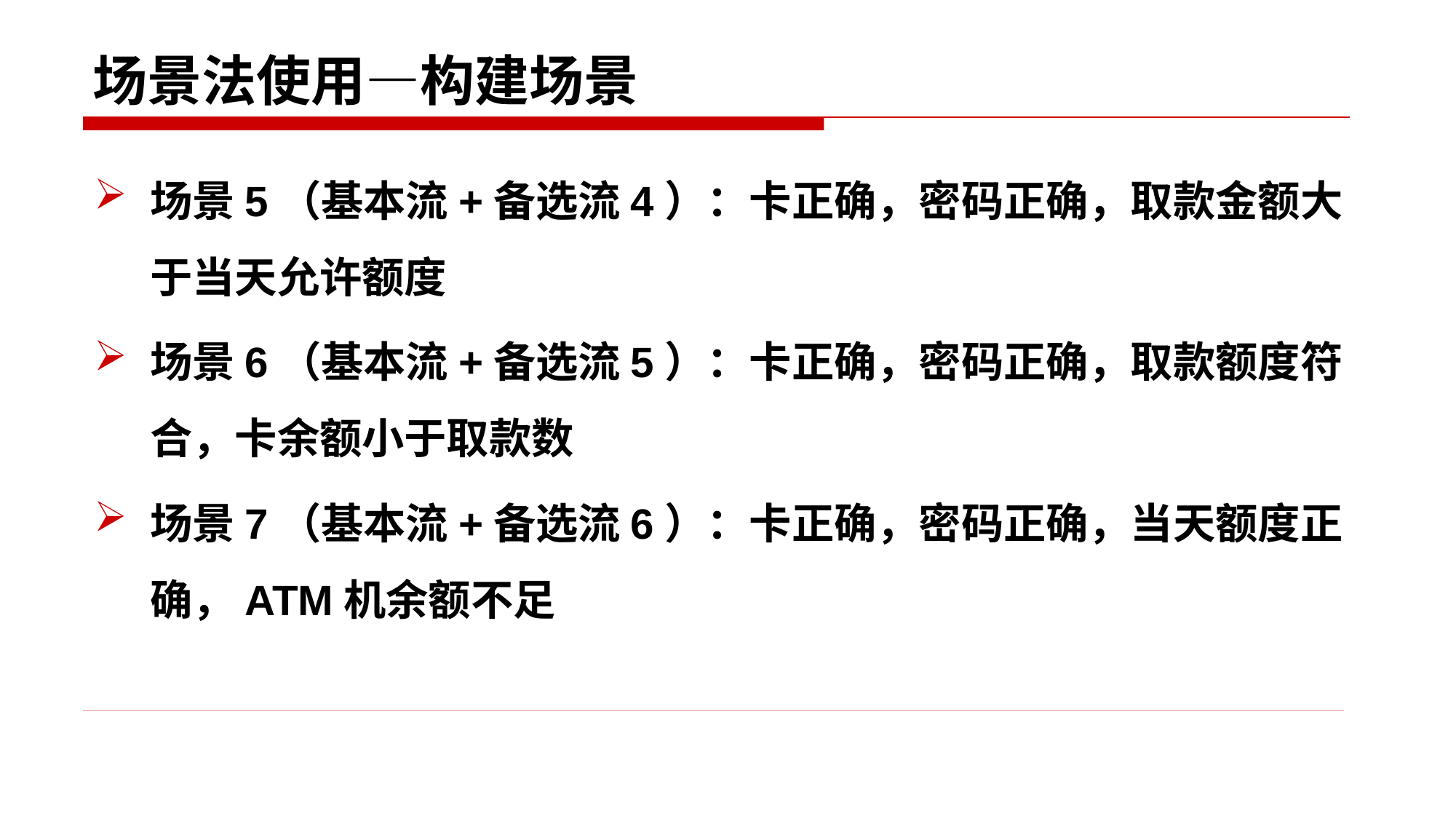

# 场景法使用—构建场景
场景5（基本流+备选流4）：卡正确，密码正确，取款金额大于当天允许额度
场景6（基本流+备选流5）：卡正确，密码正确，取款额度符合，卡余额小于取款数
场景7（基本流+备选流6）：卡正确，密码正确，当天额度正确，ATM机余额不足